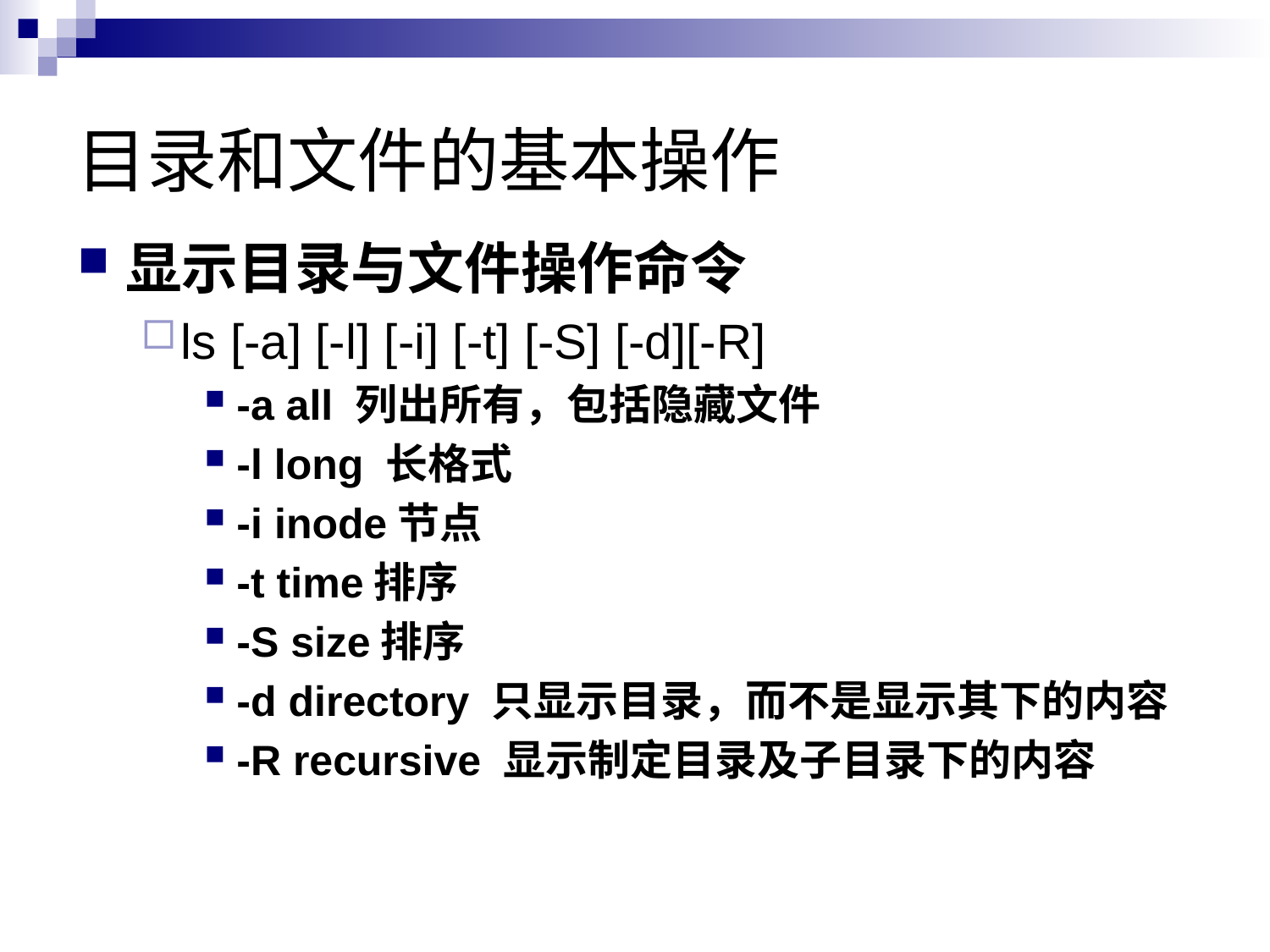

# 目录和文件的基本操作
显示目录与文件操作命令
ls [-a] [-l] [-i] [-t] [-S] [-d][-R]
-a all 列出所有，包括隐藏文件
-l long 长格式
-i inode节点
-t time排序
-S size排序
-d directory 只显示目录，而不是显示其下的内容
-R recursive 显示制定目录及子目录下的内容